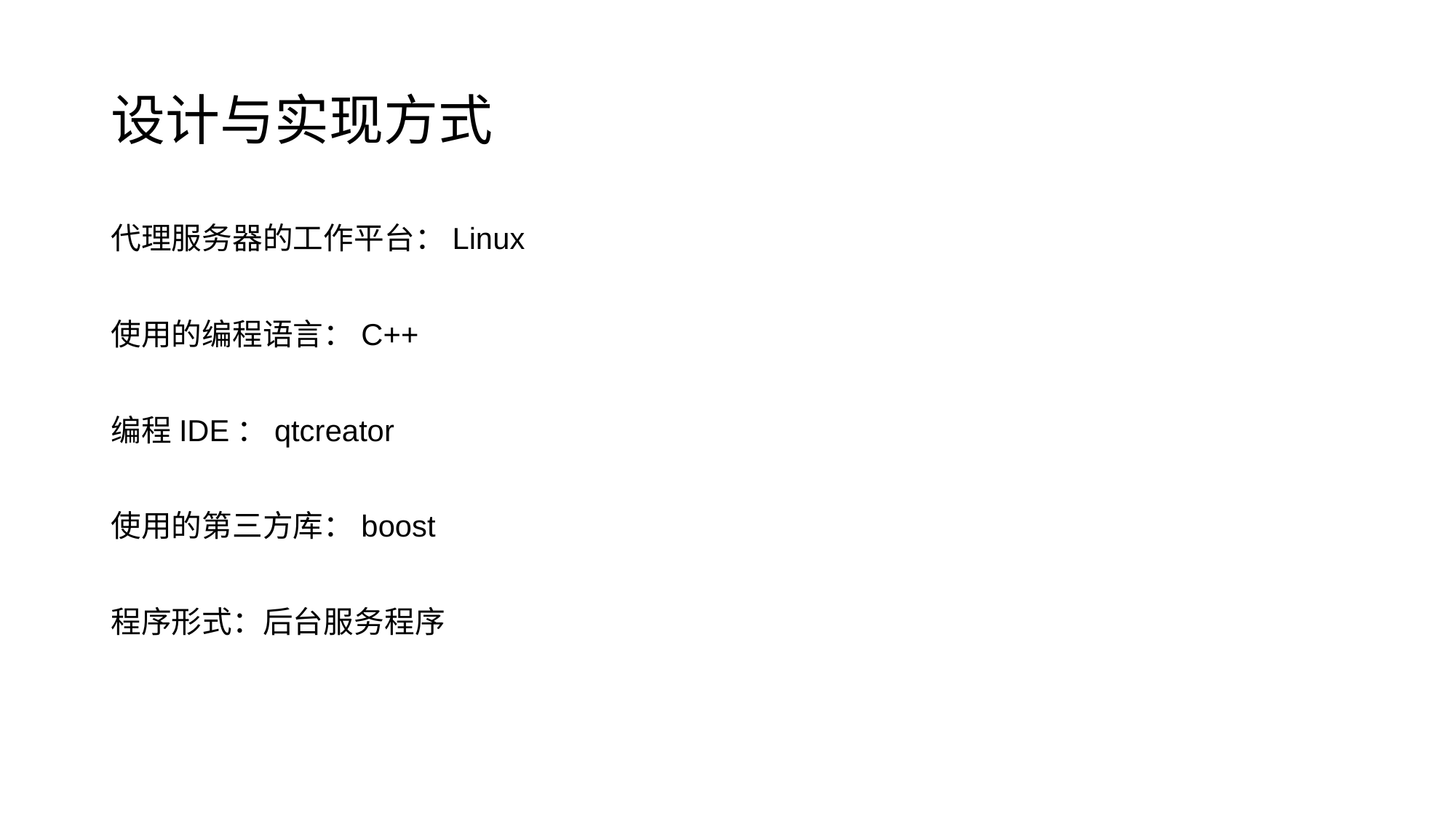

# 设计与实现方式
代理服务器的工作平台：Linux

使用的编程语言：C++

编程IDE：qtcreator

使用的第三方库：boost

程序形式：后台服务程序